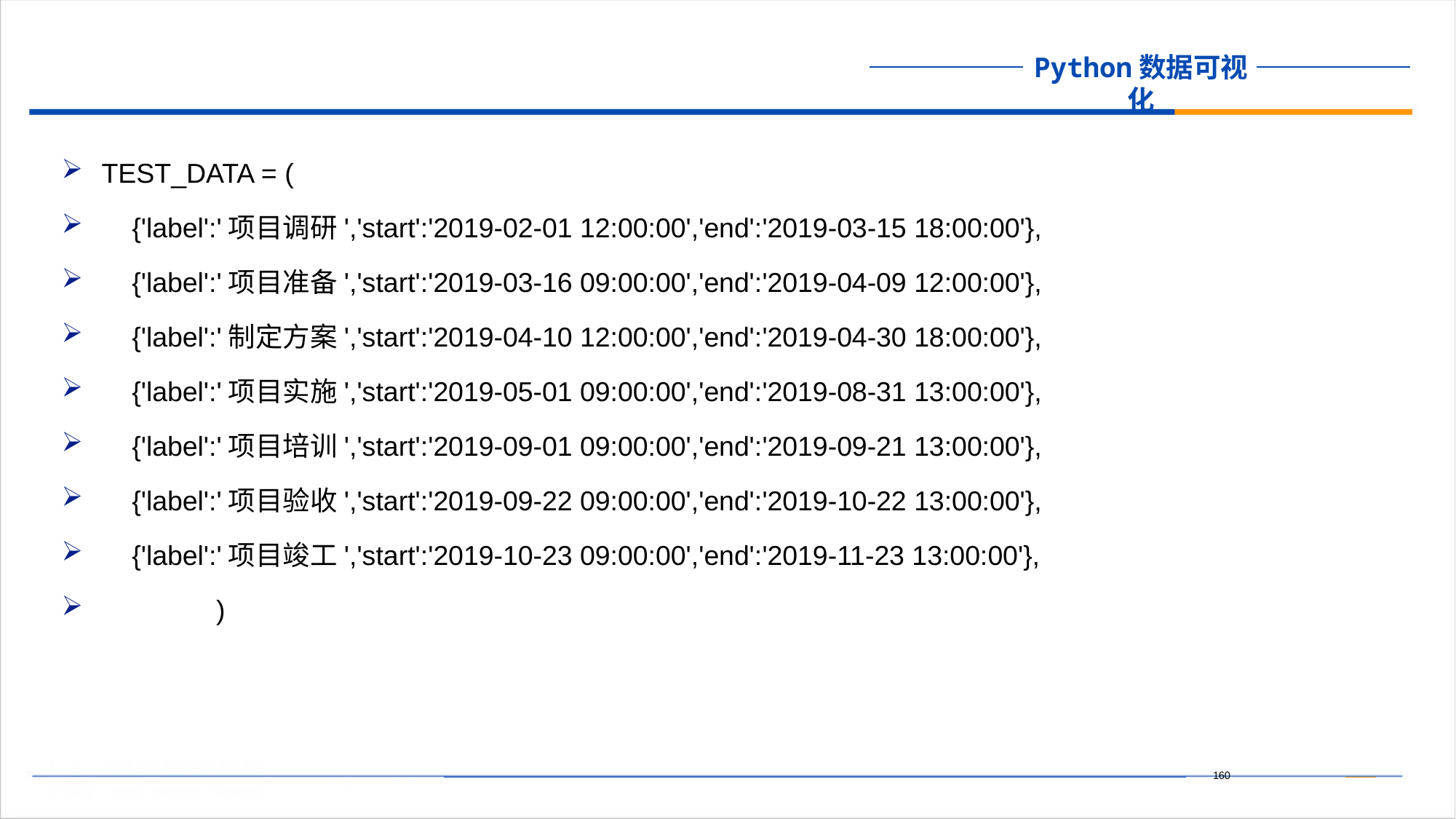

TEST_DATA = (
     {'label':'项目调研','start':'2019-02-01 12:00:00','end':'2019-03-15 18:00:00'},
     {'label':'项目准备','start':'2019-03-16 09:00:00','end':'2019-04-09 12:00:00'},
     {'label':'制定方案','start':'2019-04-10 12:00:00','end':'2019-04-30 18:00:00'},
     {'label':'项目实施','start':'2019-05-01 09:00:00','end':'2019-08-31 13:00:00'},
     {'label':'项目培训','start':'2019-09-01 09:00:00','end':'2019-09-21 13:00:00'},
     {'label':'项目验收','start':'2019-09-22 09:00:00','end':'2019-10-22 13:00:00'},
     {'label':'项目竣工','start':'2019-10-23 09:00:00','end':'2019-11-23 13:00:00'},
                )